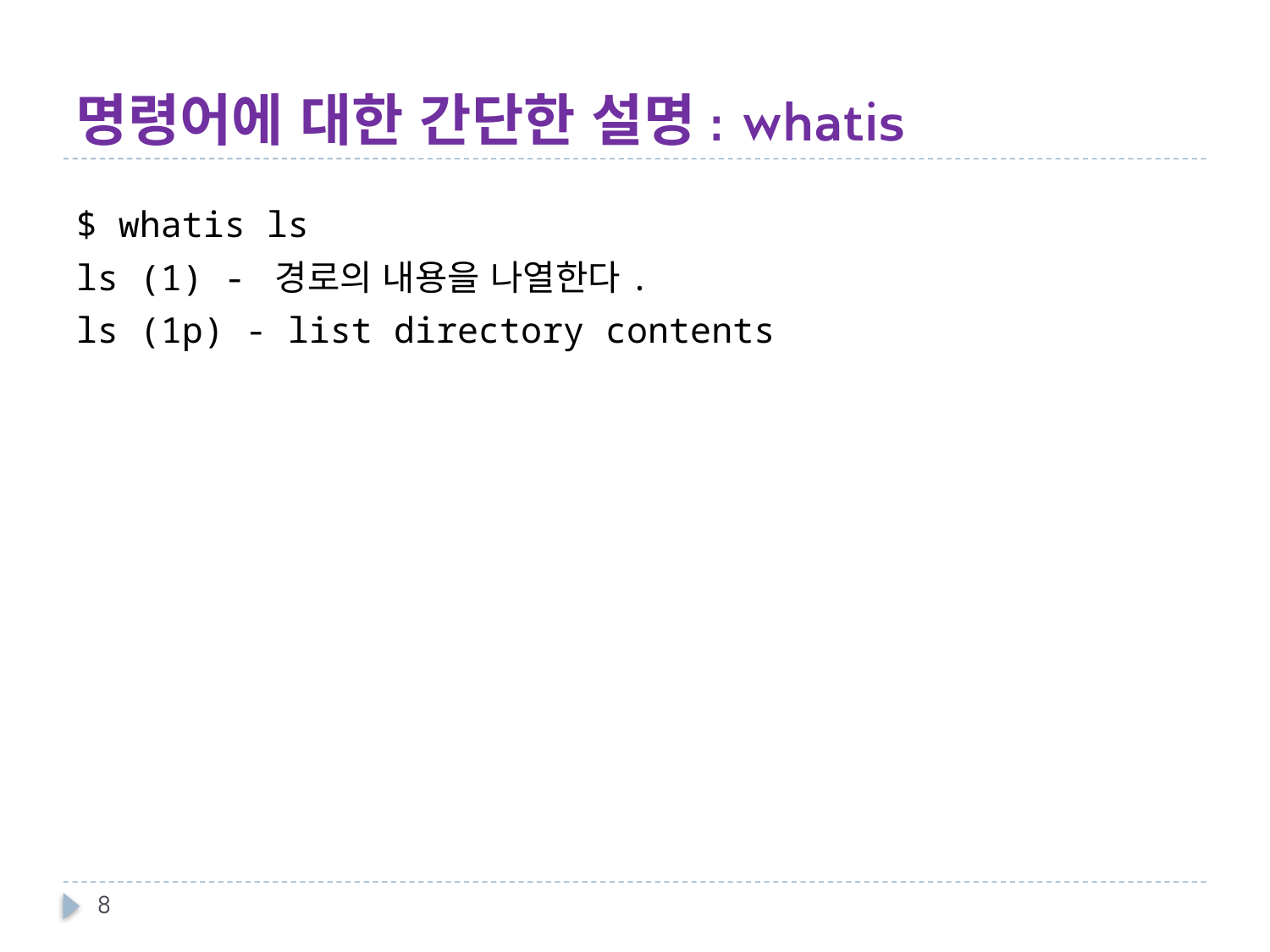

# 명령어에 대한 간단한 설명: whatis
$ whatis ls
ls (1) - 경로의 내용을 나열한다.
ls (1p) - list directory contents

8